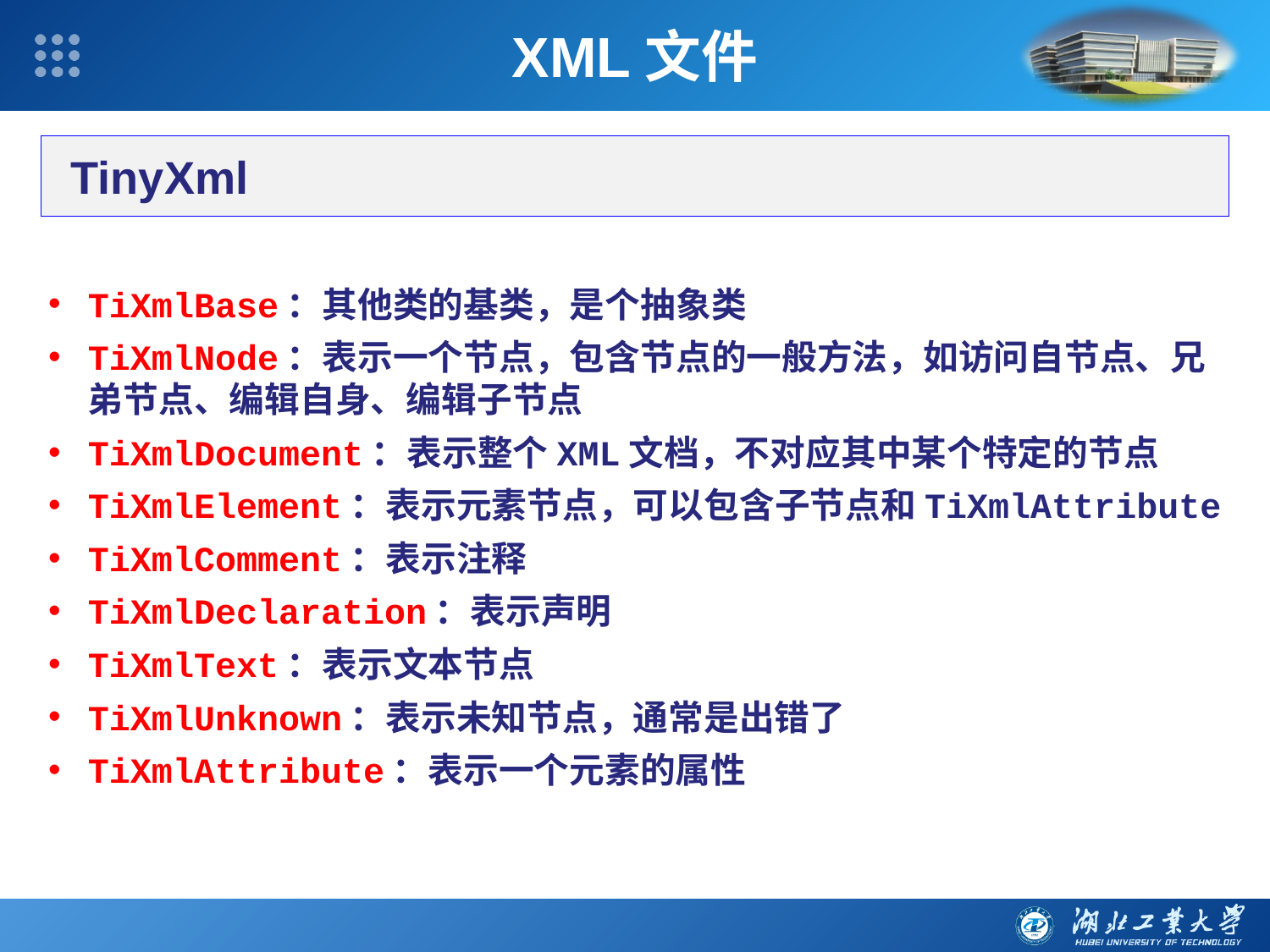

XML文件
TinyXml
TiXmlBase：其他类的基类，是个抽象类
TiXmlNode：表示一个节点，包含节点的一般方法，如访问自节点、兄弟节点、编辑自身、编辑子节点
TiXmlDocument：表示整个XML文档，不对应其中某个特定的节点
TiXmlElement：表示元素节点，可以包含子节点和TiXmlAttribute
TiXmlComment：表示注释
TiXmlDeclaration：表示声明
TiXmlText：表示文本节点
TiXmlUnknown：表示未知节点，通常是出错了
TiXmlAttribute：表示一个元素的属性